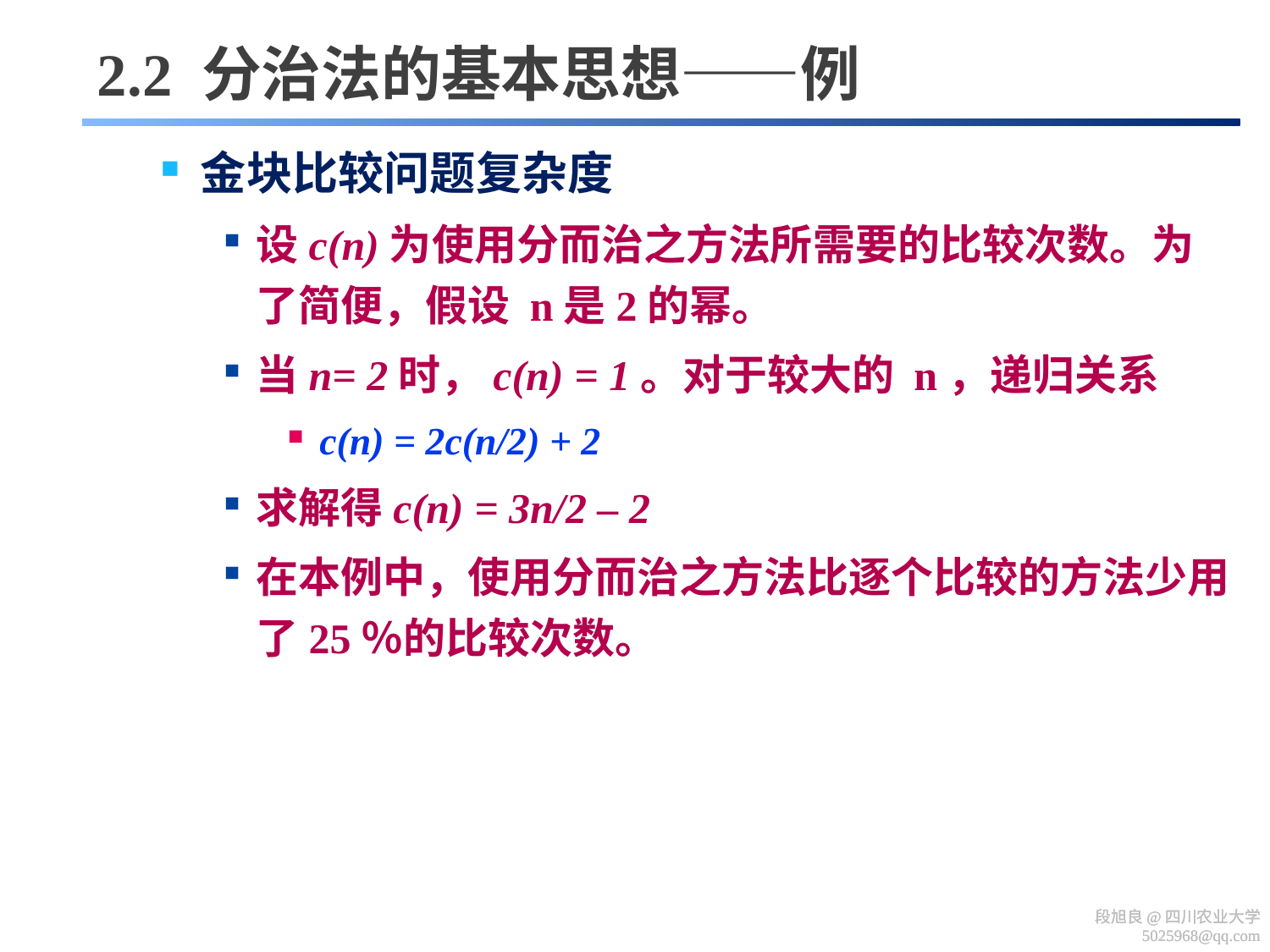

# 2.2 分治法的基本思想——例
金块比较问题复杂度
设c(n)为使用分而治之方法所需要的比较次数。为了简便，假设 n是2的幂。
当n= 2时，c(n) = 1。对于较大的 n，递归关系
c(n) = 2c(n/2) + 2
求解得c(n) = 3n/2 – 2
在本例中，使用分而治之方法比逐个比较的方法少用了25％的比较次数。